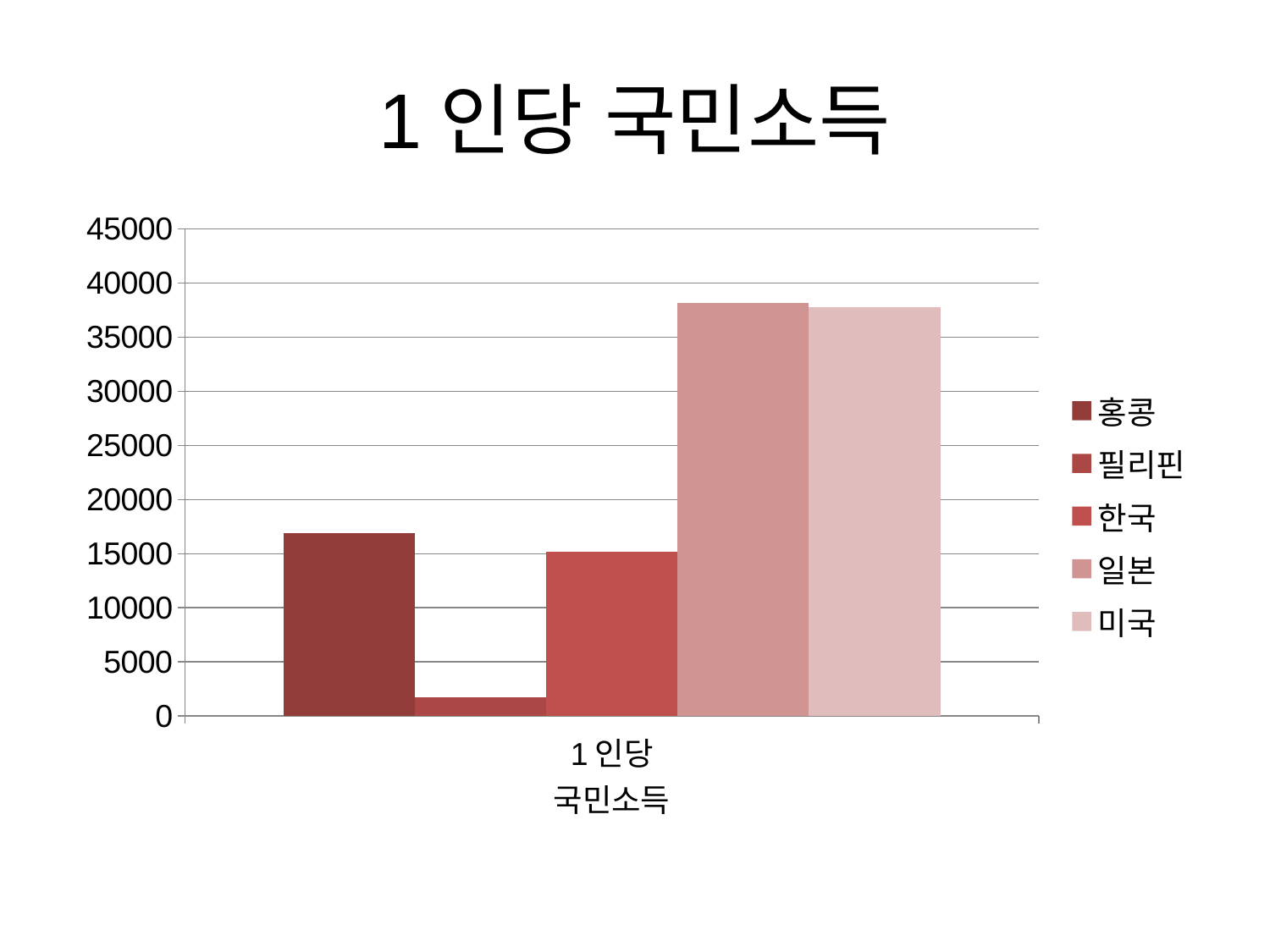

# 1인당 국민소득

### Chart

| Category | 홍콩 | 필리핀 | 한국 | 일본 | 미국 |
|---|---|---|---|---|---|
| 1인당
국민소득 | 16900.0 | 1700.0 | 15176.0 | 38120.0 | 37800.0 |